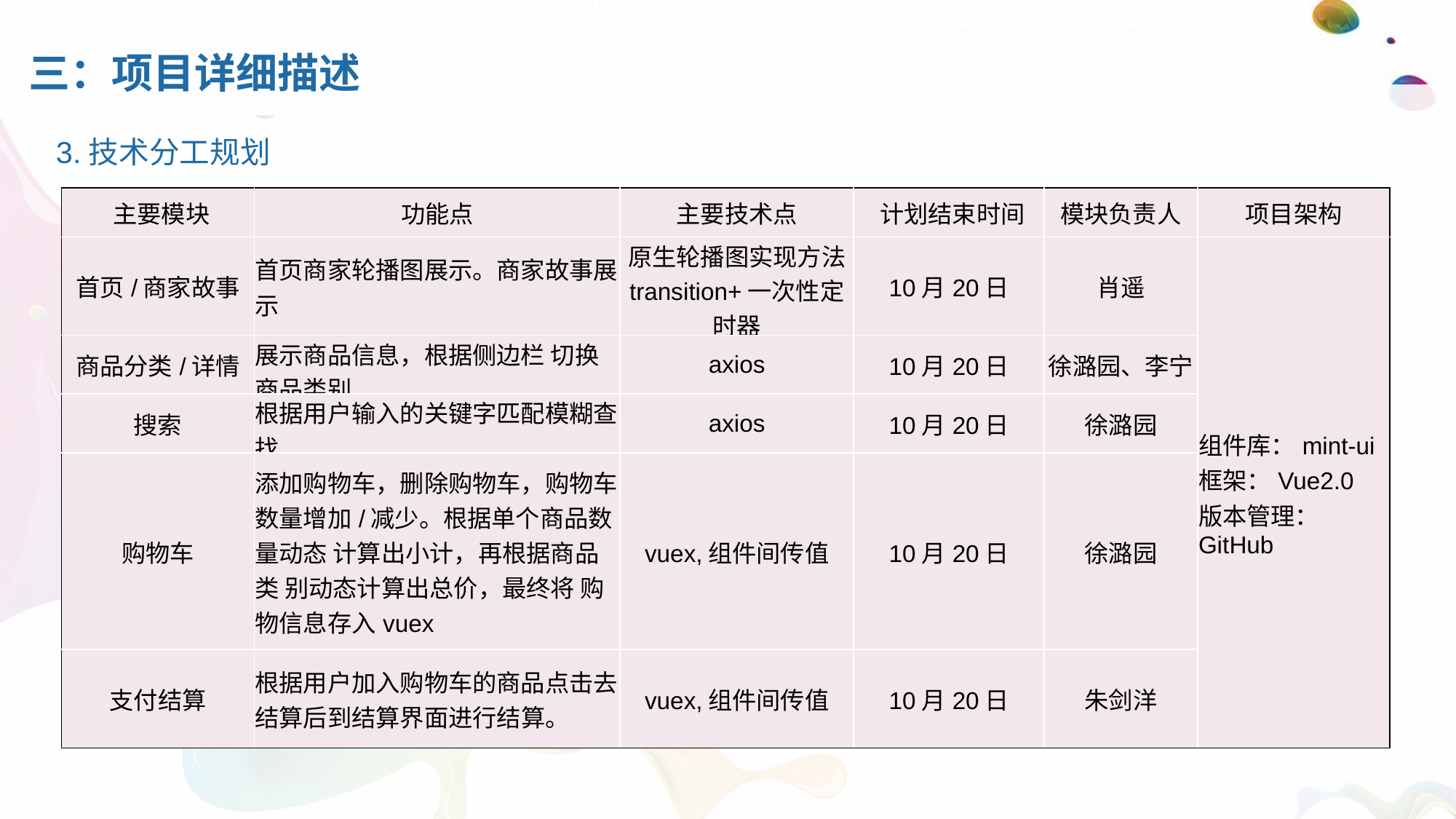

# 三：项目详细描述
3.技术分工规划
| 主要模块 | 功能点 | 主要技术点 | 计划结束时间 | 模块负责人 | 项目架构 |
| --- | --- | --- | --- | --- | --- |
| 首页/商家故事 | 首页商家轮播图展示。商家故事展示 | 原生轮播图实现方法 transition+一次性定时器 | 10月20日 | 肖遥 | 组件库：mint-ui 框架：Vue2.0 版本管理：GitHub |
| 商品分类/详情 | 展示商品信息，根据侧边栏 切换商品类别 | axios | 10月20日 | 徐潞园、李宁 |  |
| 搜索 | 根据用户输入的关键字匹配模糊查找 | axios | 10月20日 | 徐潞园 |  |
| 购物车 | 添加购物车，删除购物车，购物车数量增加/减少。根据单个商品数量动态 计算出小计，再根据商品类 别动态计算出总价，最终将 购物信息存入vuex | vuex,组件间传值 | 10月20日 | 徐潞园 |  |
| 支付结算 | 根据用户加入购物车的商品点击去结算后到结算界面进行结算。 | vuex,组件间传值 | 10月20日 | 朱剑洋 |  |